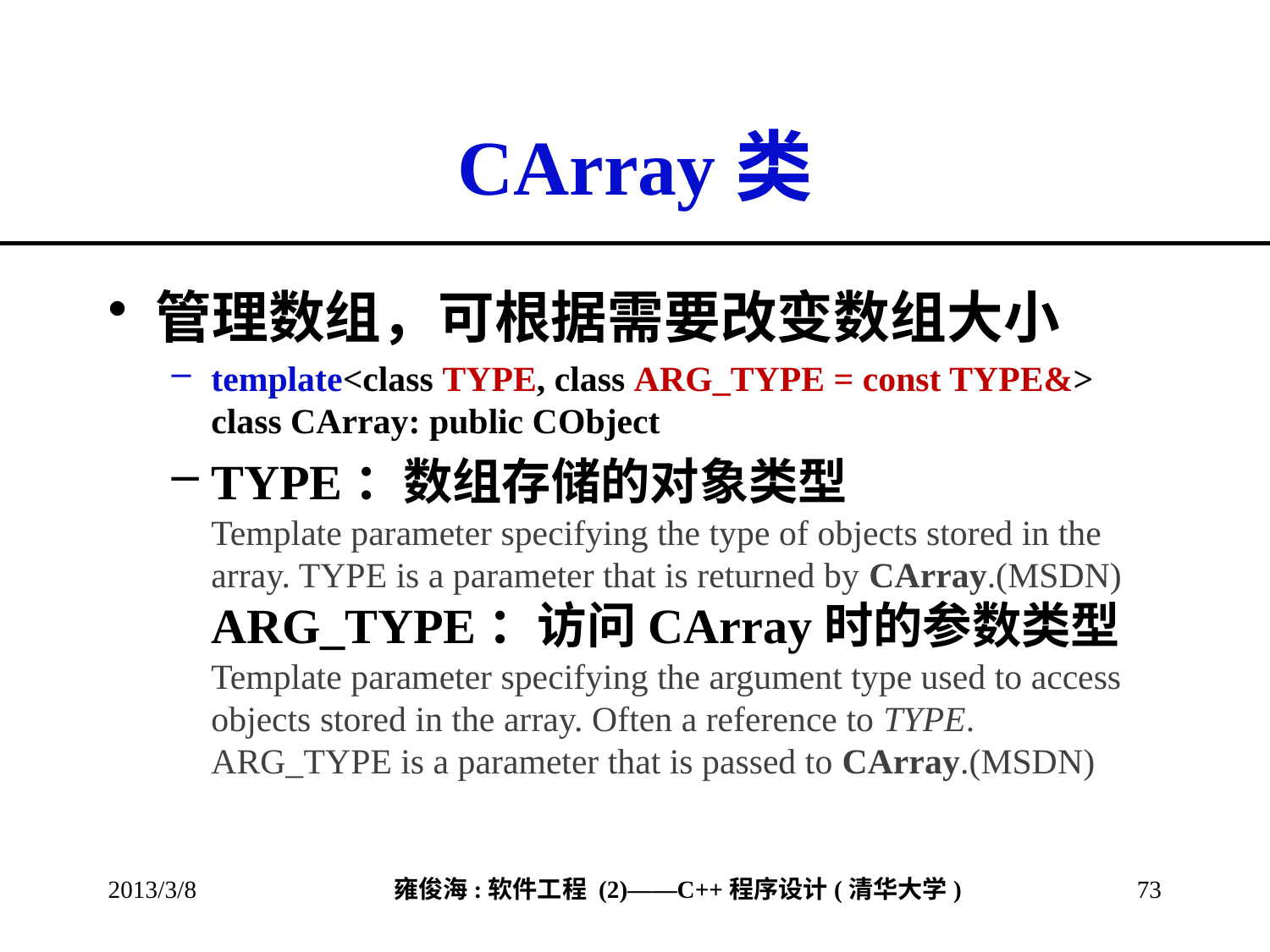

# CArray类
管理数组，可根据需要改变数组大小
template<class TYPE, class ARG_TYPE = const TYPE&>
class CArray: public CObject
TYPE：数组存储的对象类型
Template parameter specifying the type of objects stored in the array. TYPE is a parameter that is returned by CArray.(MSDN)
ARG_TYPE：访问CArray时的参数类型
Template parameter specifying the argument type used to access objects stored in the array. Often a reference to TYPE. ARG_TYPE is a parameter that is passed to CArray.(MSDN)
2013/3/8
73